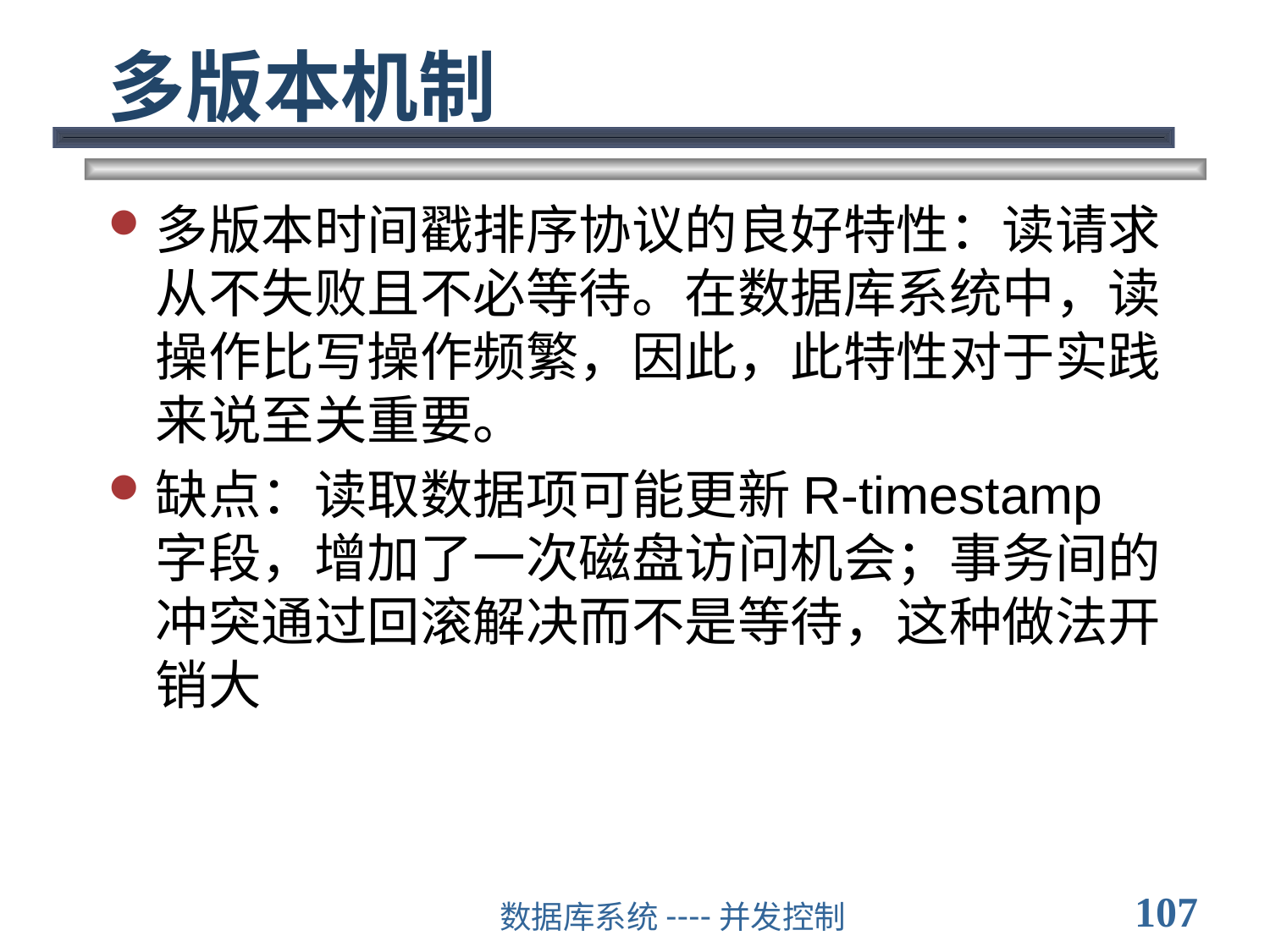

# 多版本机制
多版本时间戳排序协议的良好特性：读请求从不失败且不必等待。在数据库系统中，读操作比写操作频繁，因此，此特性对于实践来说至关重要。
缺点：读取数据项可能更新R-timestamp字段，增加了一次磁盘访问机会；事务间的冲突通过回滚解决而不是等待，这种做法开销大
107
数据库系统----并发控制